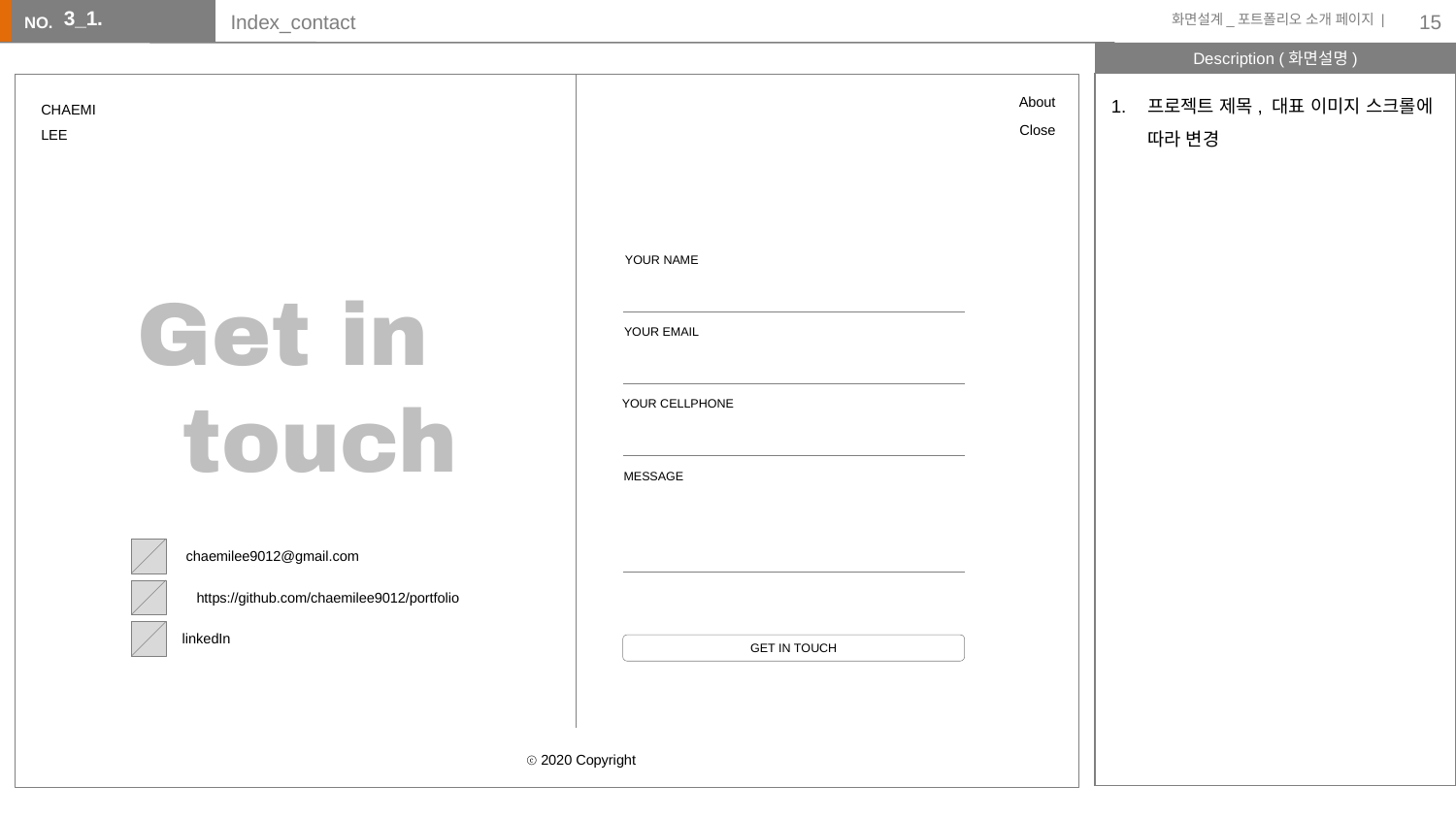

15
3_1.
# Index_contact

프로젝트 제목, 대표 이미지 스크롤에 따라 변경
CHAEMI
LEE

About
Close
YOUR NAME
Get in
touch
YOUR EMAIL
YOUR CELLPHONE
MESSAGE

chaemilee9012@gmail.com

https://github.com/chaemilee9012/portfolio

linkedIn
GET IN TOUCH
ⓒ 2020 Copyright